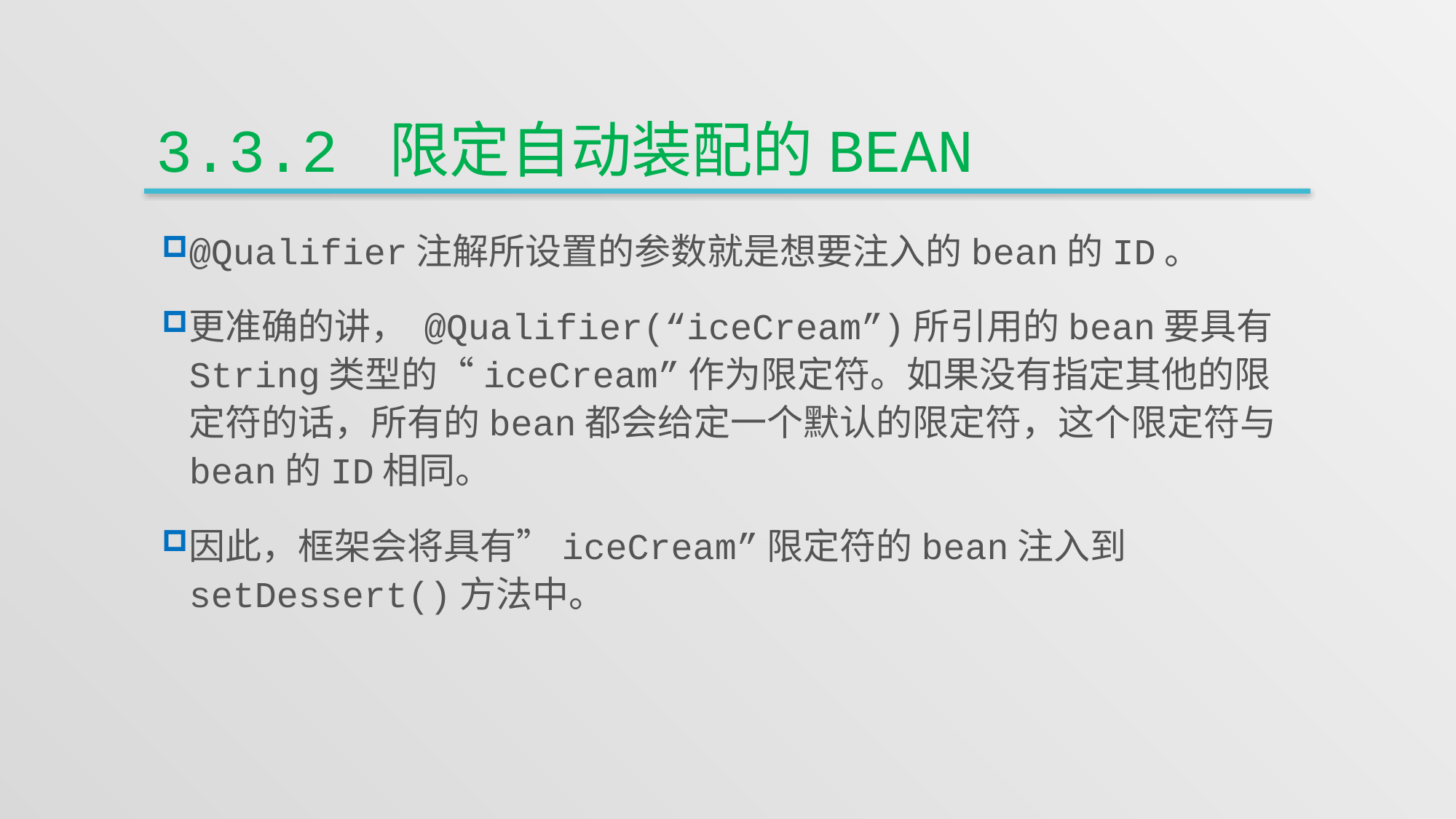

# 3.3.2 限定自动装配的bean
@Qualifier注解所设置的参数就是想要注入的bean的ID。
更准确的讲， @Qualifier(“iceCream”)所引用的bean要具有String类型的“iceCream”作为限定符。如果没有指定其他的限定符的话，所有的bean都会给定一个默认的限定符，这个限定符与bean的ID相同。
因此，框架会将具有”iceCream”限定符的bean注入到setDessert()方法中。